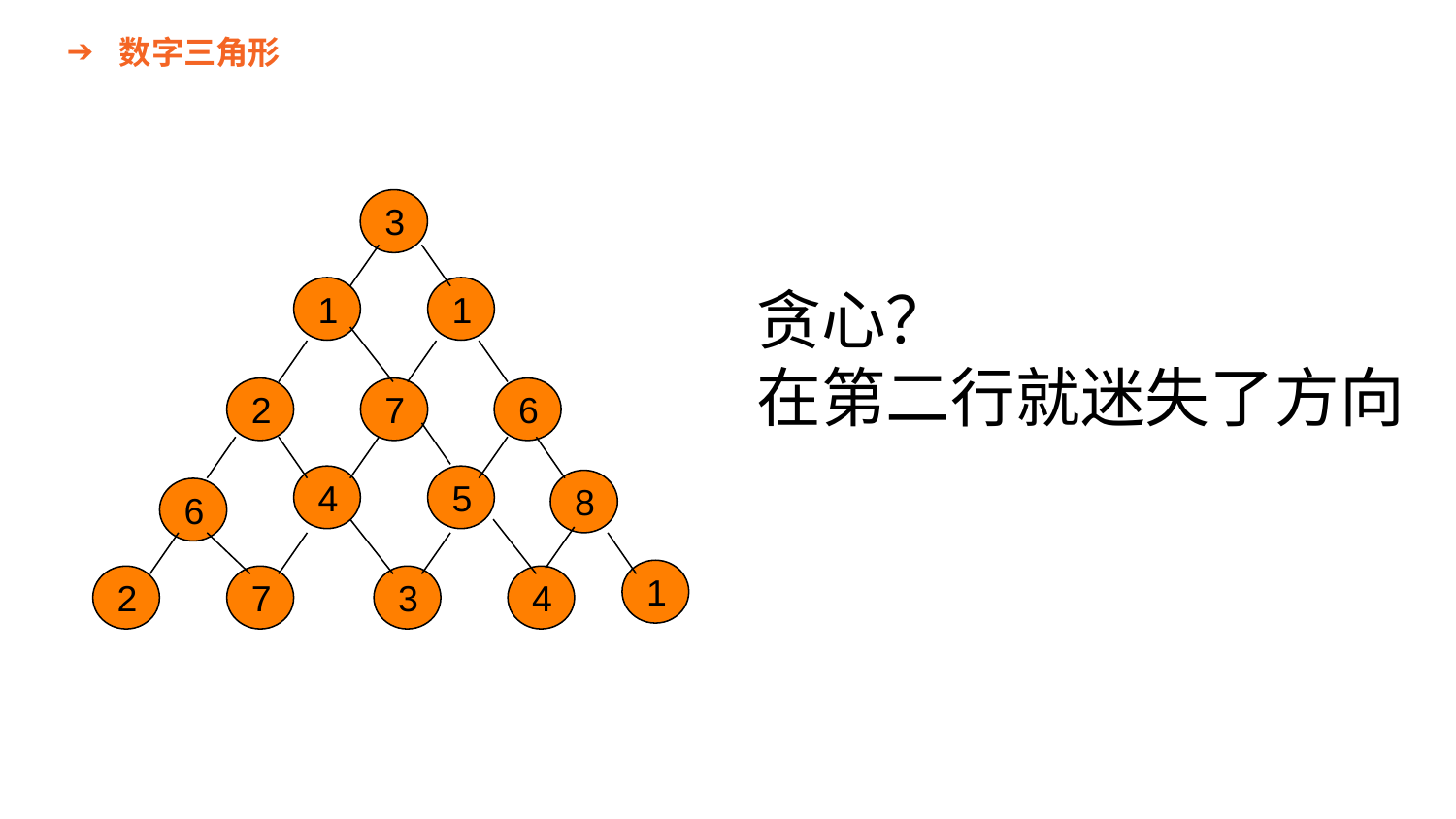

数字三角形
3
1
1
2
7
6
4
5
8
6
1
2
7
3
4
贪心？
在第二行就迷失了方向